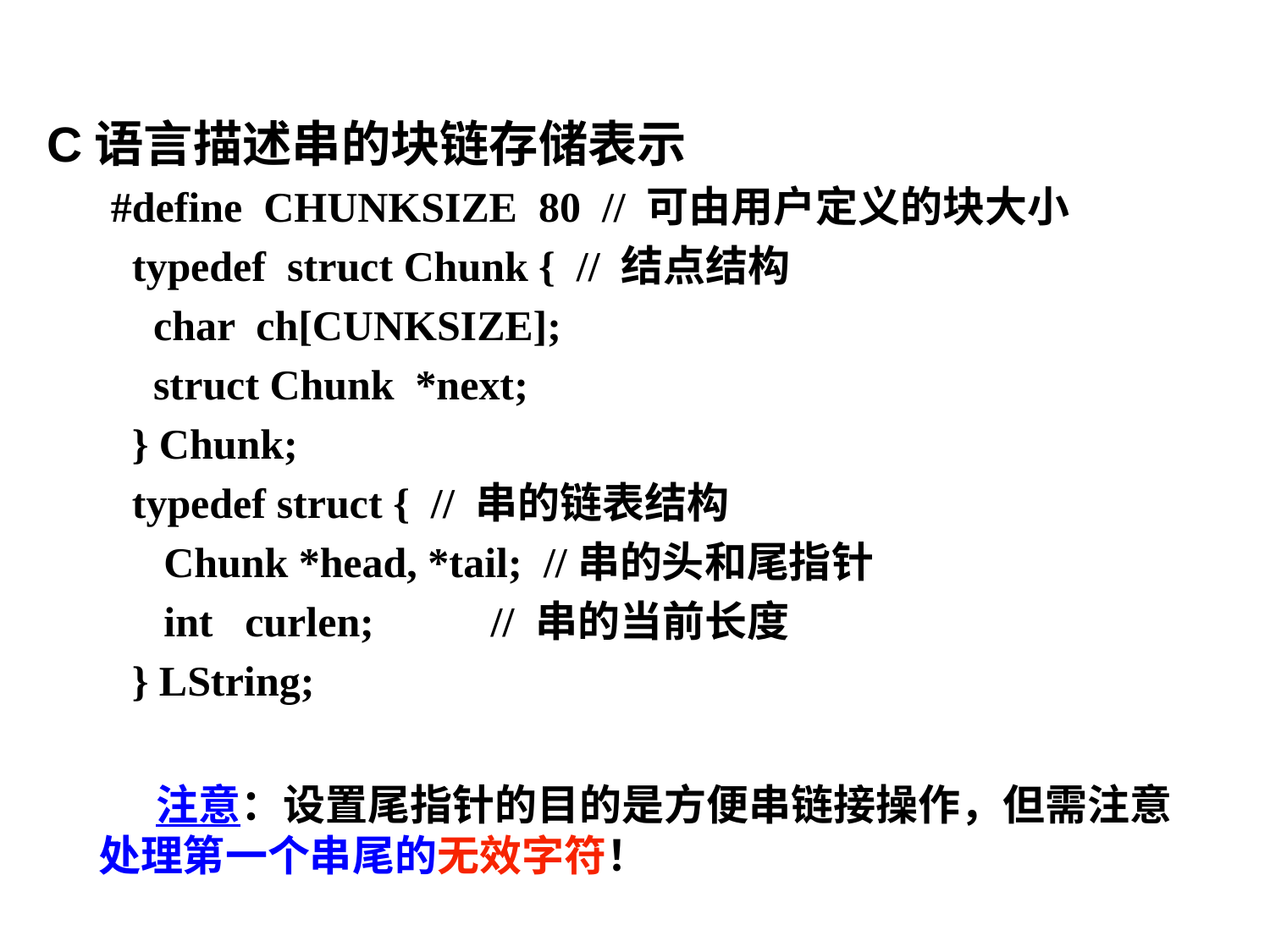

C语言描述串的块链存储表示
#define  CHUNKSIZE  80  // 可由用户定义的块大小
  typedef  struct Chunk {  // 结点结构
    char  ch[CUNKSIZE];
    struct Chunk  *next;
  } Chunk;
  typedef struct {  // 串的链表结构
     Chunk *head, *tail;  //串的头和尾指针
     int   curlen;           // 串的当前长度
  } LString;
     注意：设置尾指针的目的是方便串链接操作，但需注意
处理第一个串尾的无效字符！